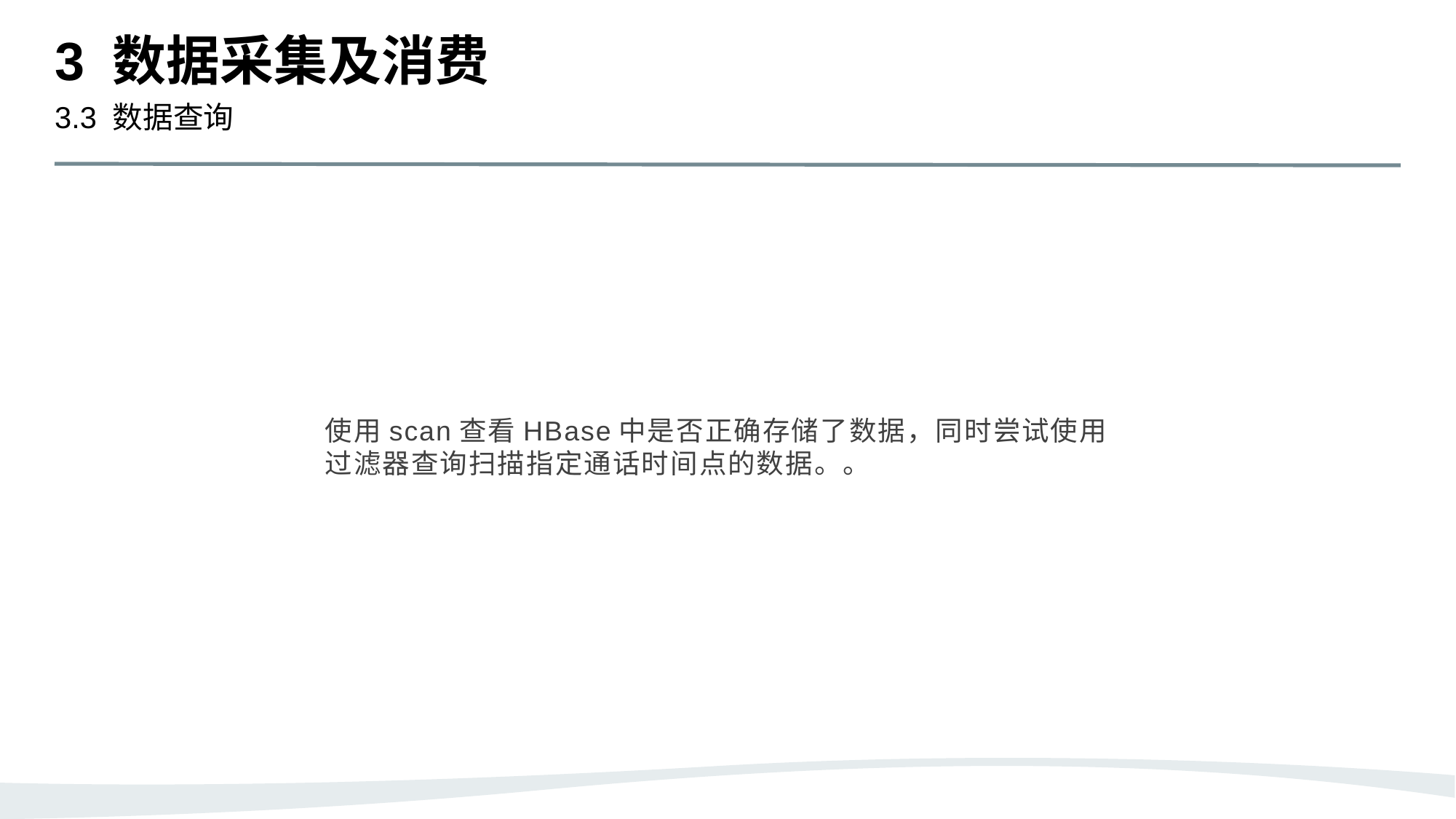

3 数据采集及消费
3.3 数据查询
使用scan查看HBase中是否正确存储了数据，同时尝试使用过滤器查询扫描指定通话时间点的数据。。